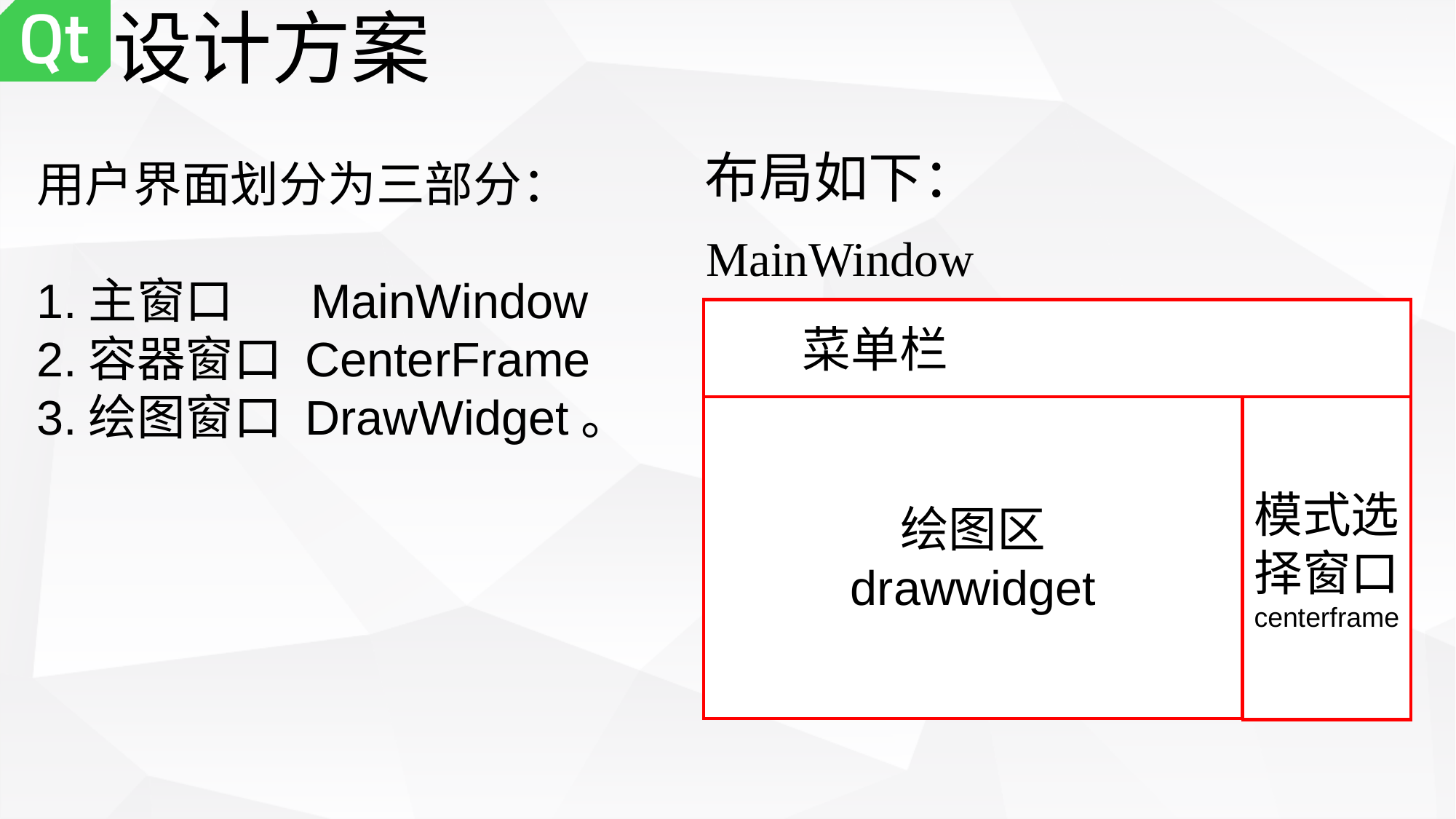

# 设计方案
布局如下：
用户界面划分为三部分：

1.主窗口      MainWindow
2.容器窗口 CenterFrame
3.绘图窗口 DrawWidget。
MainWindow
       菜单栏栏
绘图区
drawwidget
模式选择窗口
centerframe